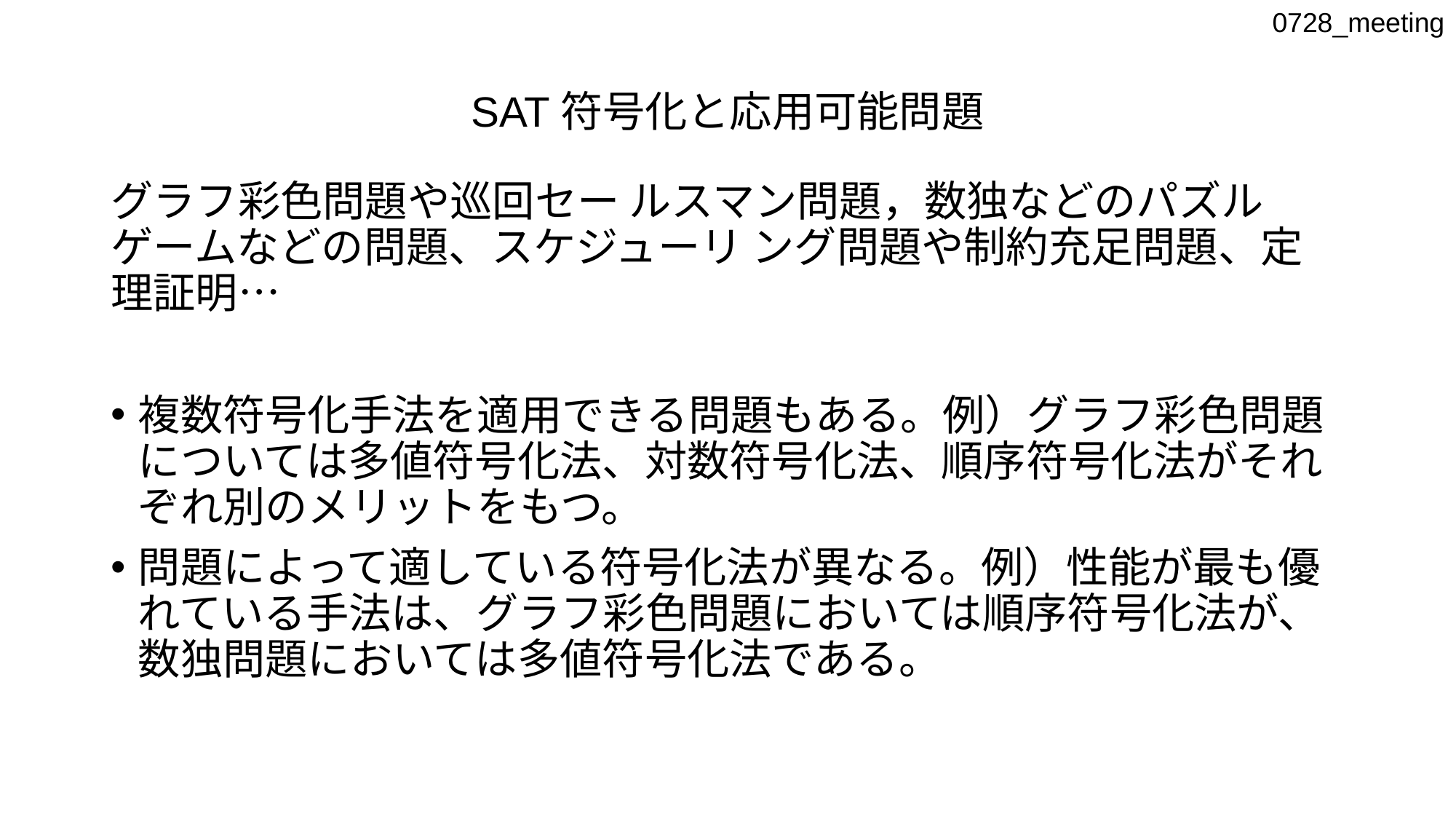

0728_meeting
SAT符号化と応用可能問題

グラフ彩色問題や巡回セー ルスマン問題，数独などのパズルゲームなどの問題、スケジューリ ング問題や制約充足問題、定理証明…

複数符号化手法を適用できる問題もある。例）グラフ彩色問題については多値符号化法、対数符号化法、順序符号化法がそれぞれ別のメリットをもつ。
問題によって適している符号化法が異なる。例）性能が最も優れている手法は、グラフ彩色問題においては順序符号化法が、数独問題においては多値符号化法である。